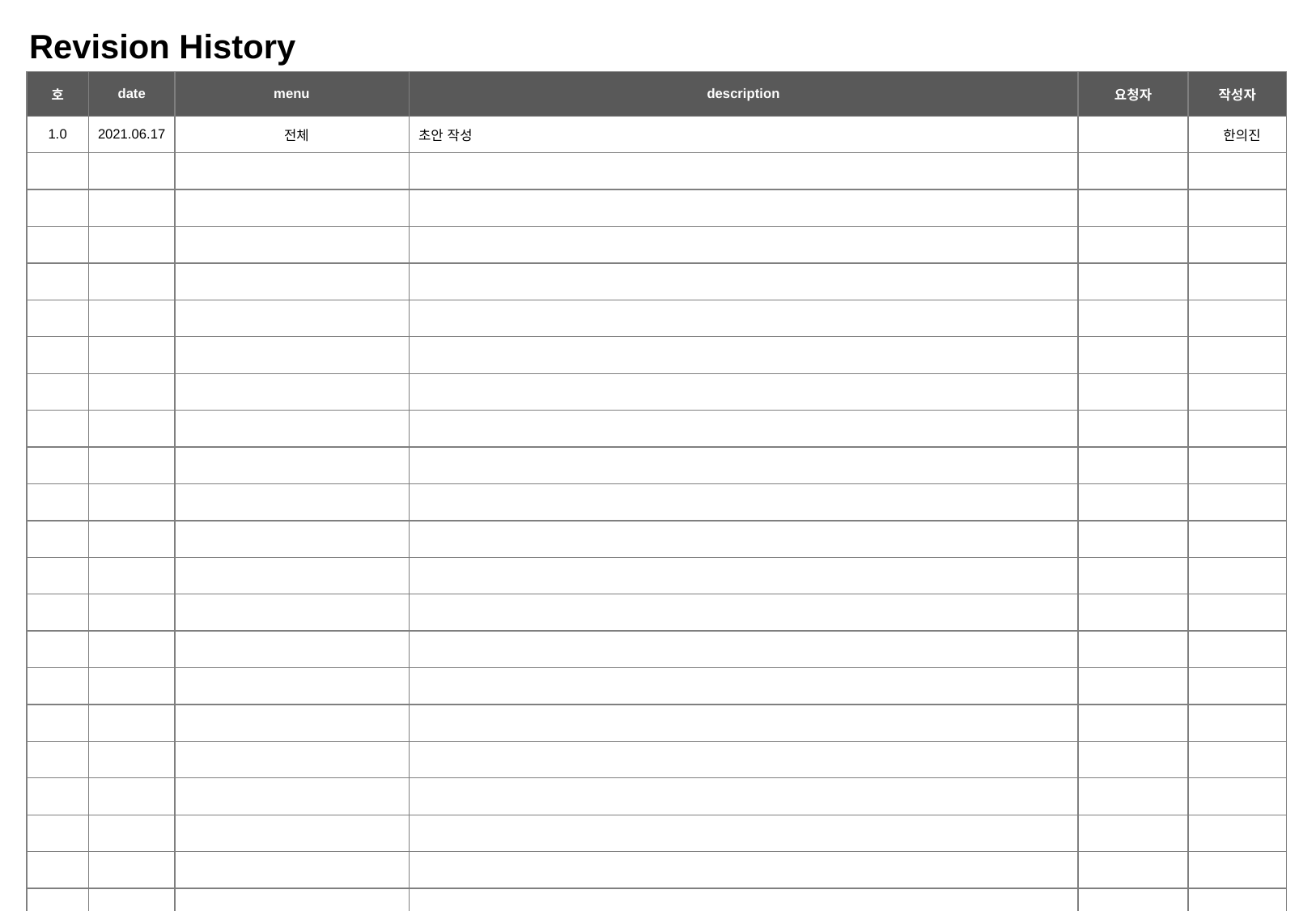

Revision History
| 호 | date | menu | description | 요청자 | 작성자 |
| --- | --- | --- | --- | --- | --- |
| 1.0 | 2021.06.17 | 전체 | 초안 작성 |  | 한의진 |
|  |  |  |  |  |  |
|  |  |  |  |  |  |
|  |  |  |  |  |  |
|  |  |  |  |  |  |
|  |  |  |  |  |  |
|  |  |  |  |  |  |
|  |  |  |  |  |  |
|  |  |  |  |  |  |
|  |  |  |  |  |  |
|  |  |  |  |  |  |
|  |  |  |  |  |  |
|  |  |  |  |  |  |
|  |  |  |  |  |  |
|  |  |  |  |  |  |
|  |  |  |  |  |  |
|  |  |  |  |  |  |
|  |  |  |  |  |  |
|  |  |  |  |  |  |
|  |  |  |  |  |  |
|  |  |  |  |  |  |
|  |  |  |  |  |  |